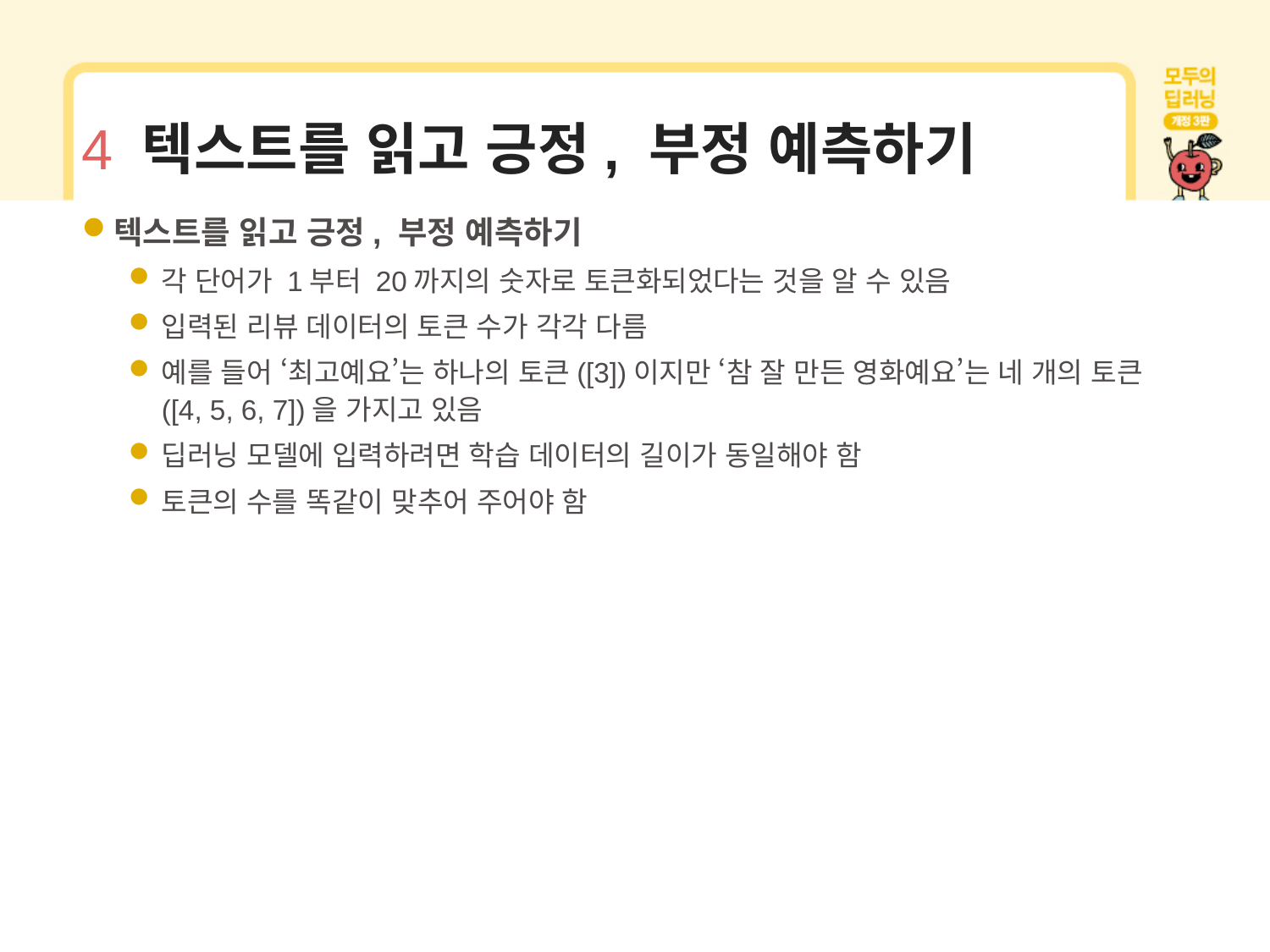

# 4 텍스트를 읽고 긍정, 부정 예측하기
텍스트를 읽고 긍정, 부정 예측하기
각 단어가 1부터 20까지의 숫자로 토큰화되었다는 것을 알 수 있음
입력된 리뷰 데이터의 토큰 수가 각각 다름
예를 들어 ‘최고예요’는 하나의 토큰([3])이지만 ‘참 잘 만든 영화예요’는 네 개의 토큰([4, 5, 6, 7])을 가지고 있음
딥러닝 모델에 입력하려면 학습 데이터의 길이가 동일해야 함
토큰의 수를 똑같이 맞추어 주어야 함